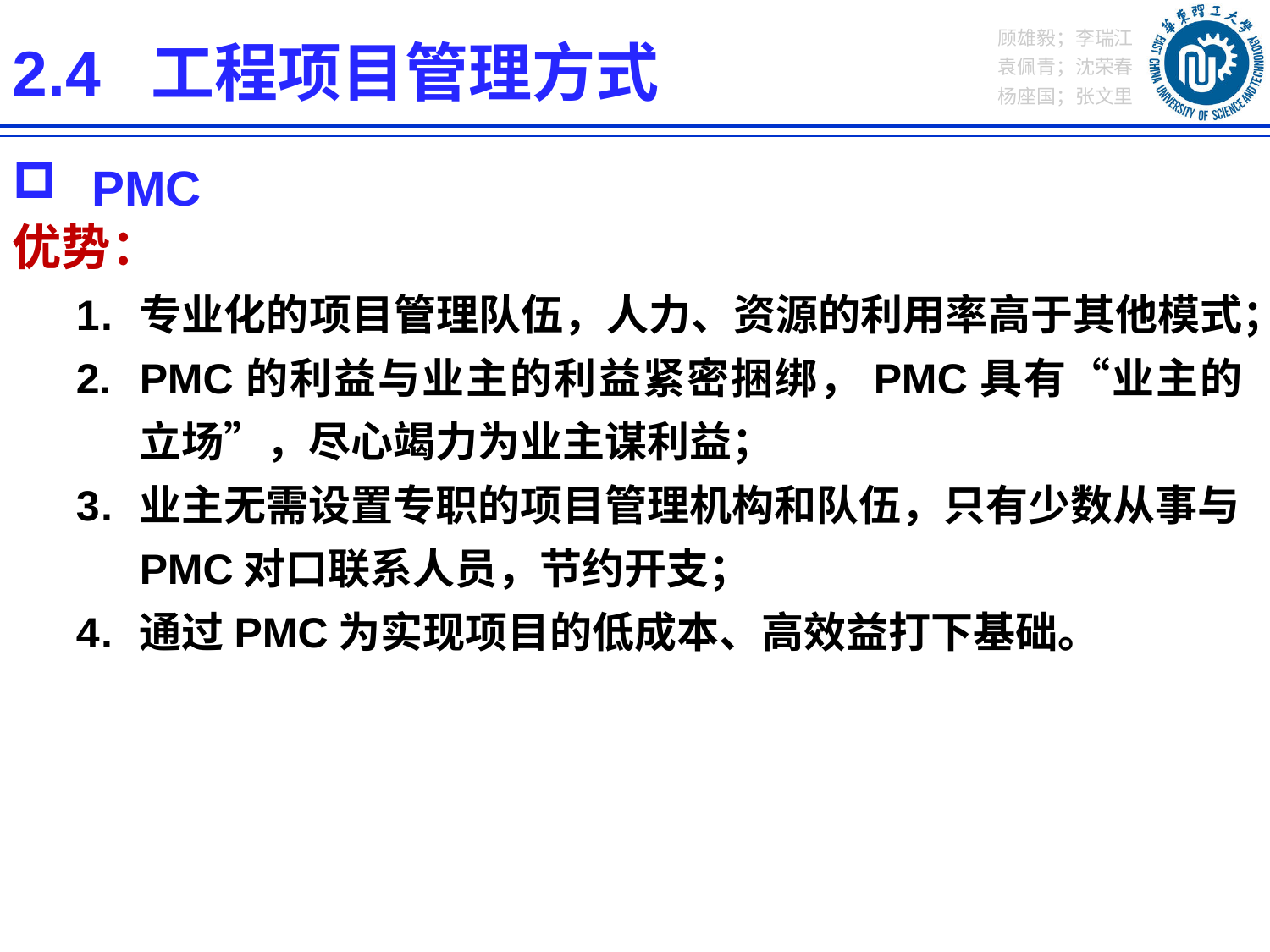

2.4  工程项目管理方式
PMC
优势：
专业化的项目管理队伍，人力、资源的利用率高于其他模式；
PMC的利益与业主的利益紧密捆绑，PMC具有“业主的立场”，尽心竭力为业主谋利益；
业主无需设置专职的项目管理机构和队伍，只有少数从事与PMC对口联系人员，节约开支；
通过PMC为实现项目的低成本、高效益打下基础。